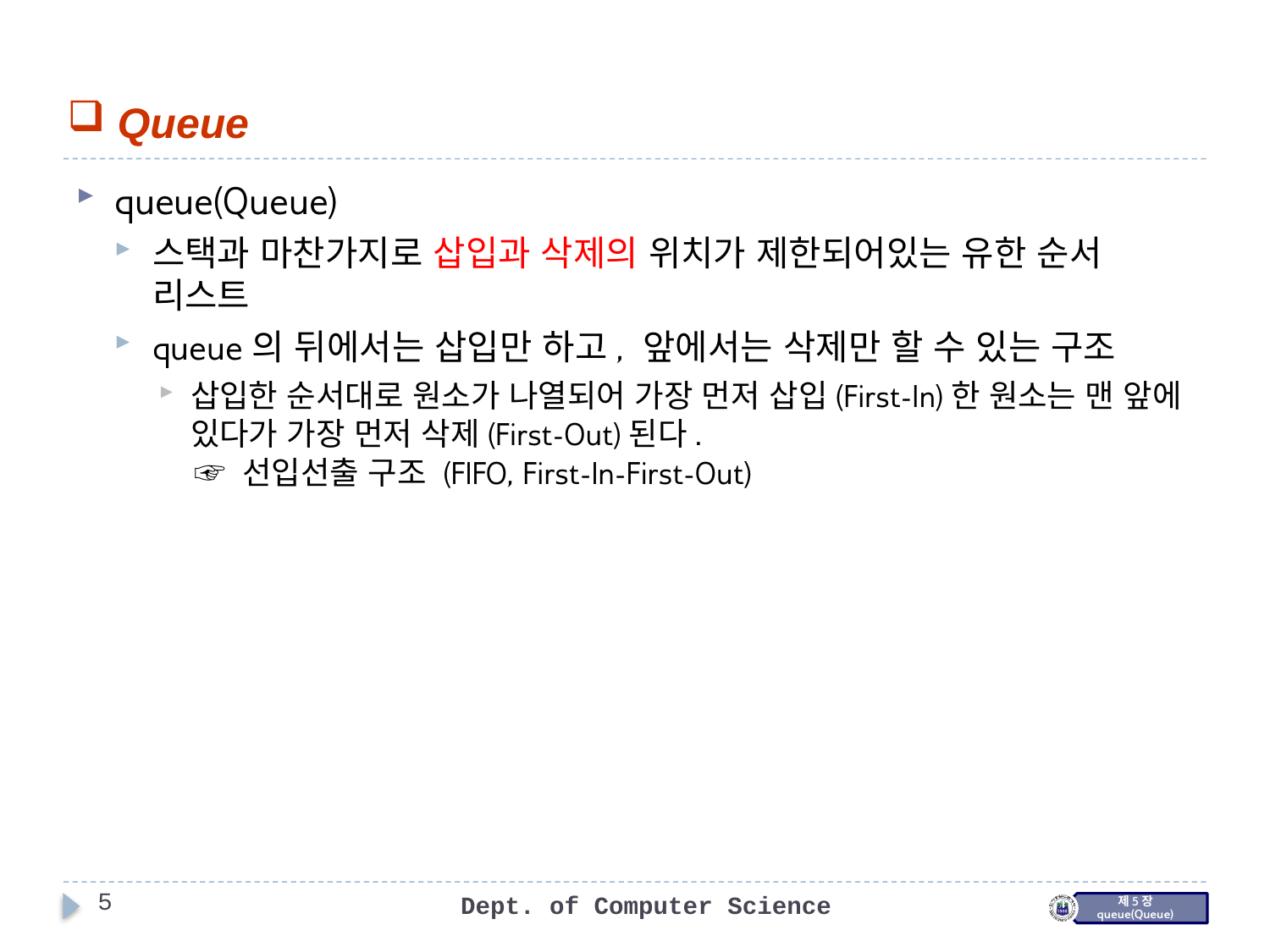

Queue
queue(Queue)
스택과 마찬가지로 삽입과 삭제의 위치가 제한되어있는 유한 순서 리스트
queue의 뒤에서는 삽입만 하고, 앞에서는 삭제만 할 수 있는 구조
삽입한 순서대로 원소가 나열되어 가장 먼저 삽입(First-In)한 원소는 맨 앞에 있다가 가장 먼저 삭제(First-Out)된다.
    ☞ 선입선출 구조 (FIFO, First-In-First-Out)

5
Dept. of Computer Science